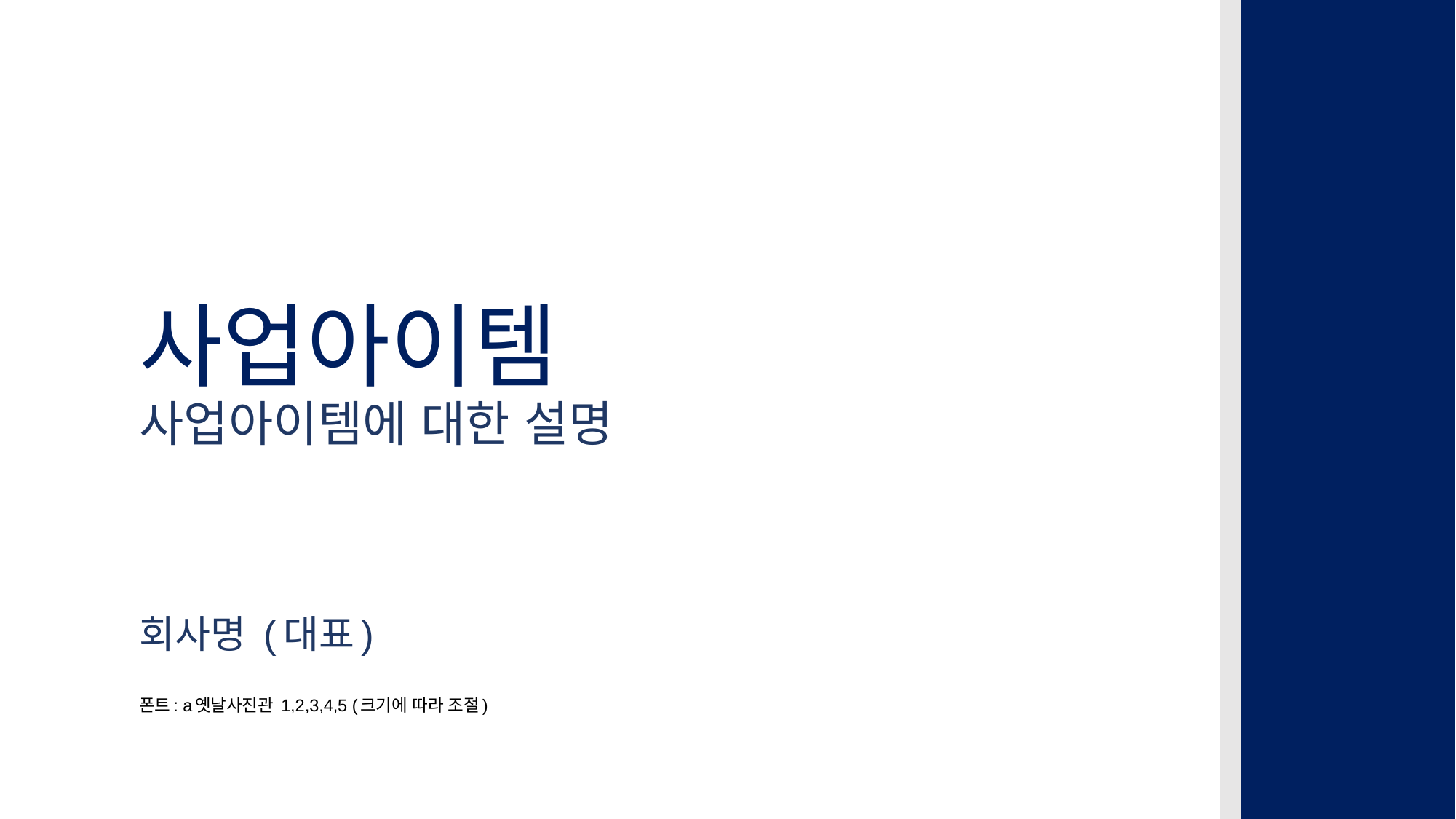

# 사업아이템 사업아이템에 대한 설명
회사명 (대표)

폰트: a옛날사진관 1,2,3,4,5 (크기에 따라 조절)